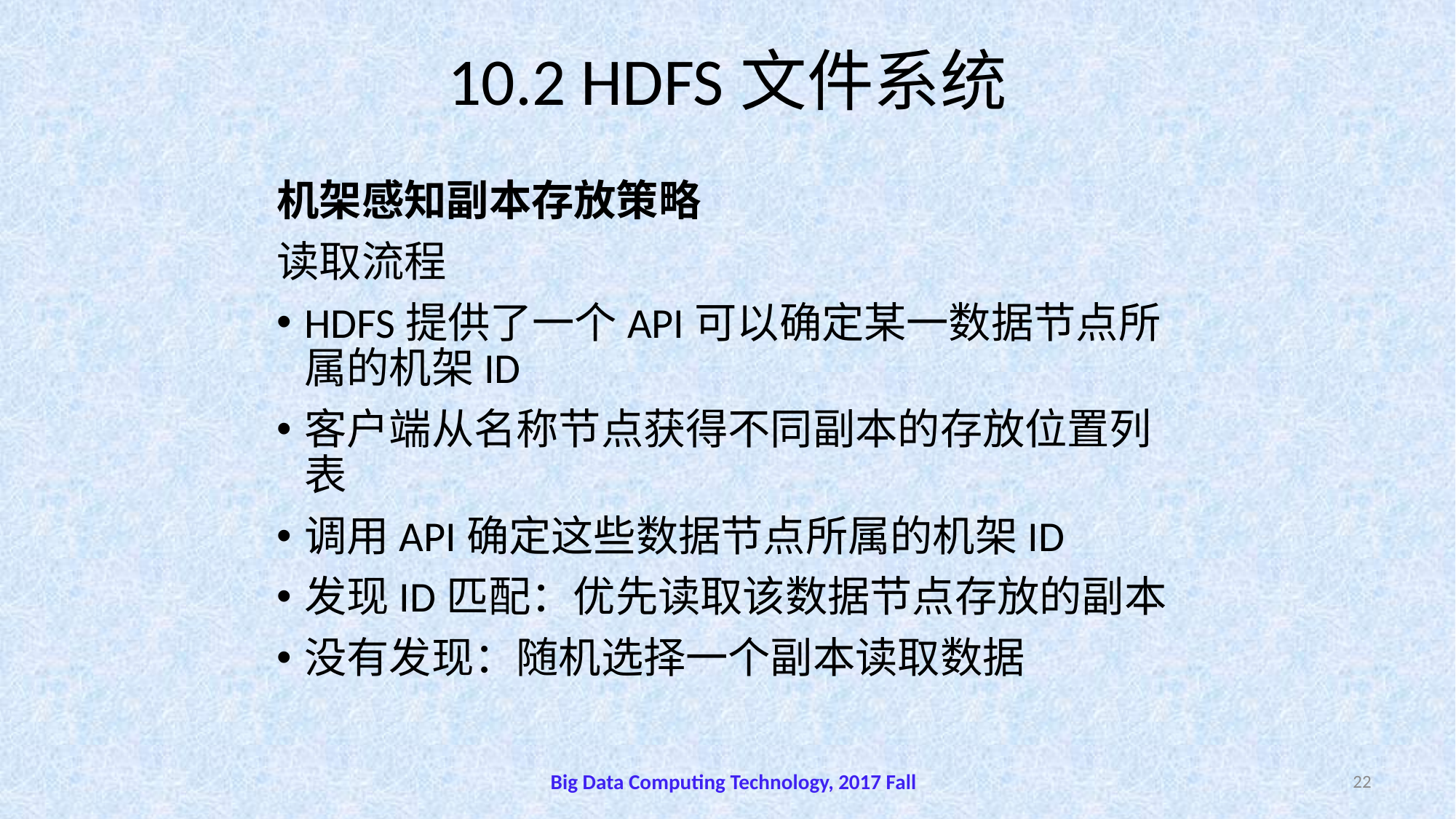

# 10.2 HDFS文件系统
机架感知副本存放策略
读取流程
HDFS提供了一个API可以确定某一数据节点所属的机架ID
客户端从名称节点获得不同副本的存放位置列表
调用API确定这些数据节点所属的机架ID
发现ID匹配：优先读取该数据节点存放的副本
没有发现：随机选择一个副本读取数据
Big Data Computing Technology, 2017 Fall
22